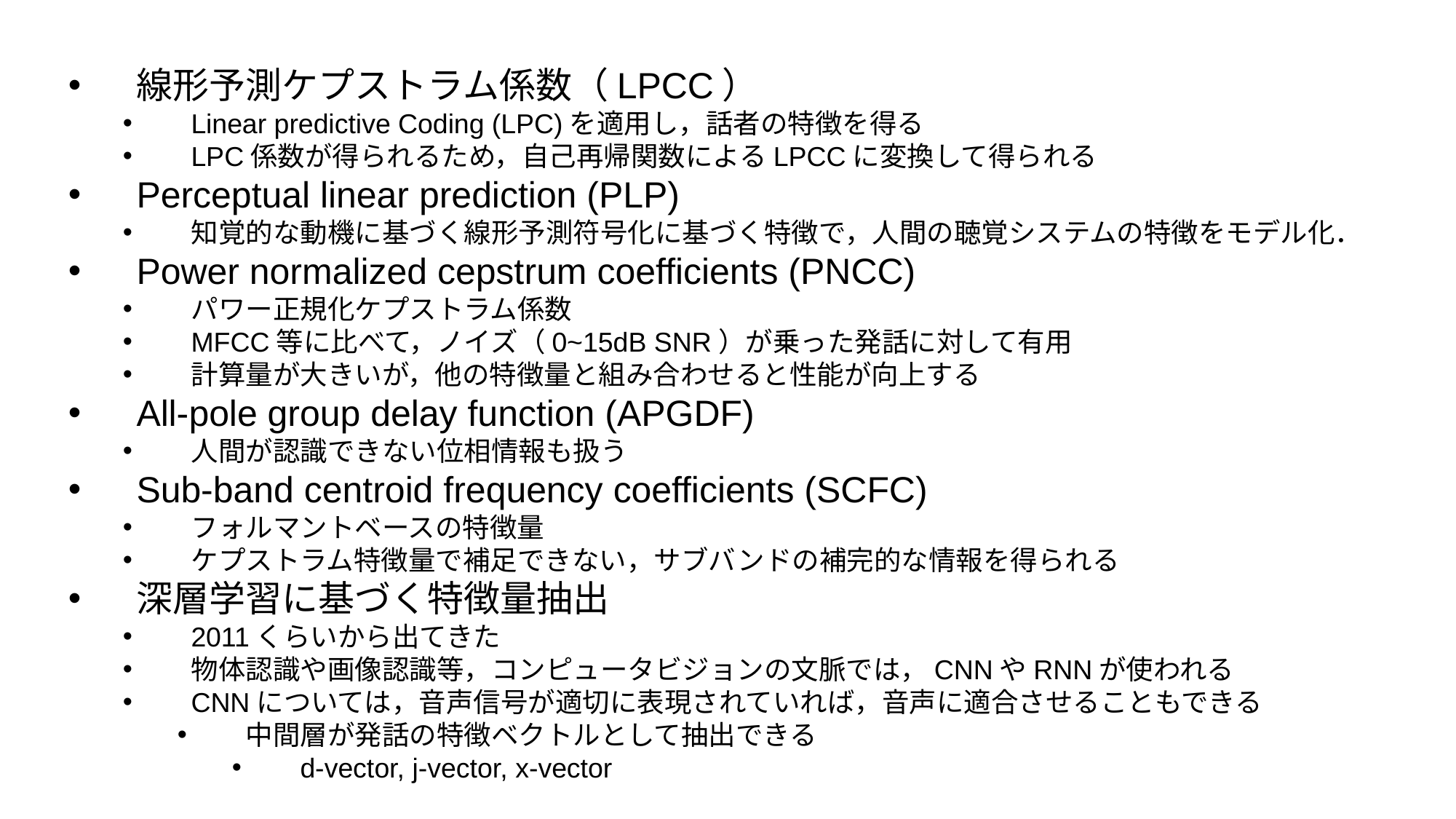

線形予測ケプストラム係数（LPCC）
Linear predictive Coding (LPC)を適用し，話者の特徴を得る
LPC係数が得られるため，自己再帰関数によるLPCCに変換して得られる
Perceptual linear prediction (PLP)
知覚的な動機に基づく線形予測符号化に基づく特徴で，人間の聴覚システムの特徴をモデル化．
Power normalized cepstrum coefficients (PNCC)
パワー正規化ケプストラム係数
MFCC等に比べて，ノイズ（0~15dB SNR）が乗った発話に対して有用
計算量が大きいが，他の特徴量と組み合わせると性能が向上する
All‑pole group delay function (APGDF)
人間が認識できない位相情報も扱う
Sub‑band centroid frequency coefficients (SCFC)
フォルマントベースの特徴量
ケプストラム特徴量で補足できない，サブバンドの補完的な情報を得られる
深層学習に基づく特徴量抽出
2011くらいから出てきた
物体認識や画像認識等，コンピュータビジョンの文脈では，CNNやRNNが使われる
CNNについては，音声信号が適切に表現されていれば，音声に適合させることもできる
中間層が発話の特徴ベクトルとして抽出できる
d-vector, j-vector, x-vector